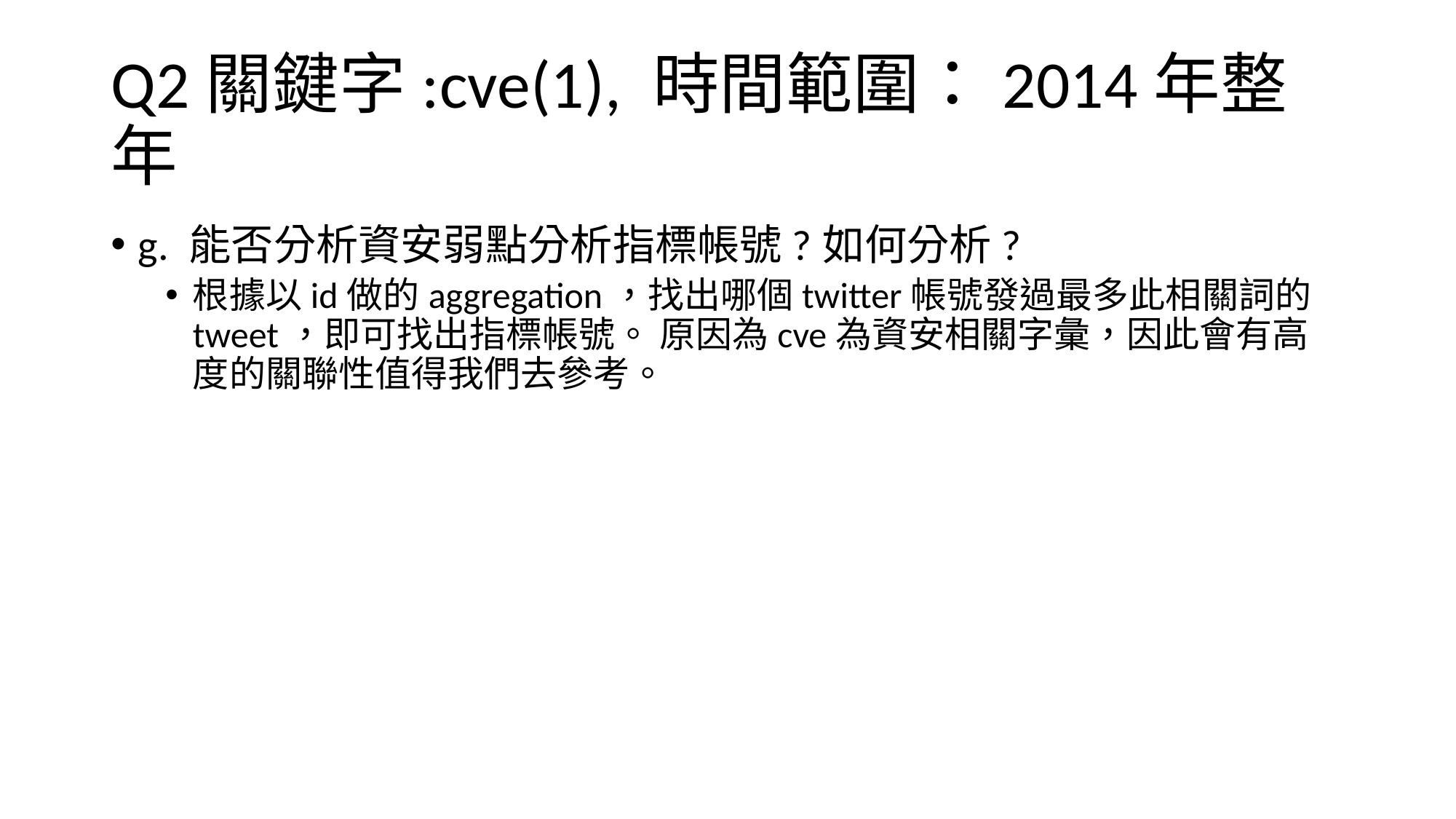

# Q2關鍵字:cve(1), 時間範圍：2014年整年
g. 能否分析資安弱點分析指標帳號?如何分析?
根據以id做的aggregation，找出哪個twitter帳號發過最多此相關詞的tweet，即可找出指標帳號。 原因為cve為資安相關字彙，因此會有高度的關聯性值得我們去參考。